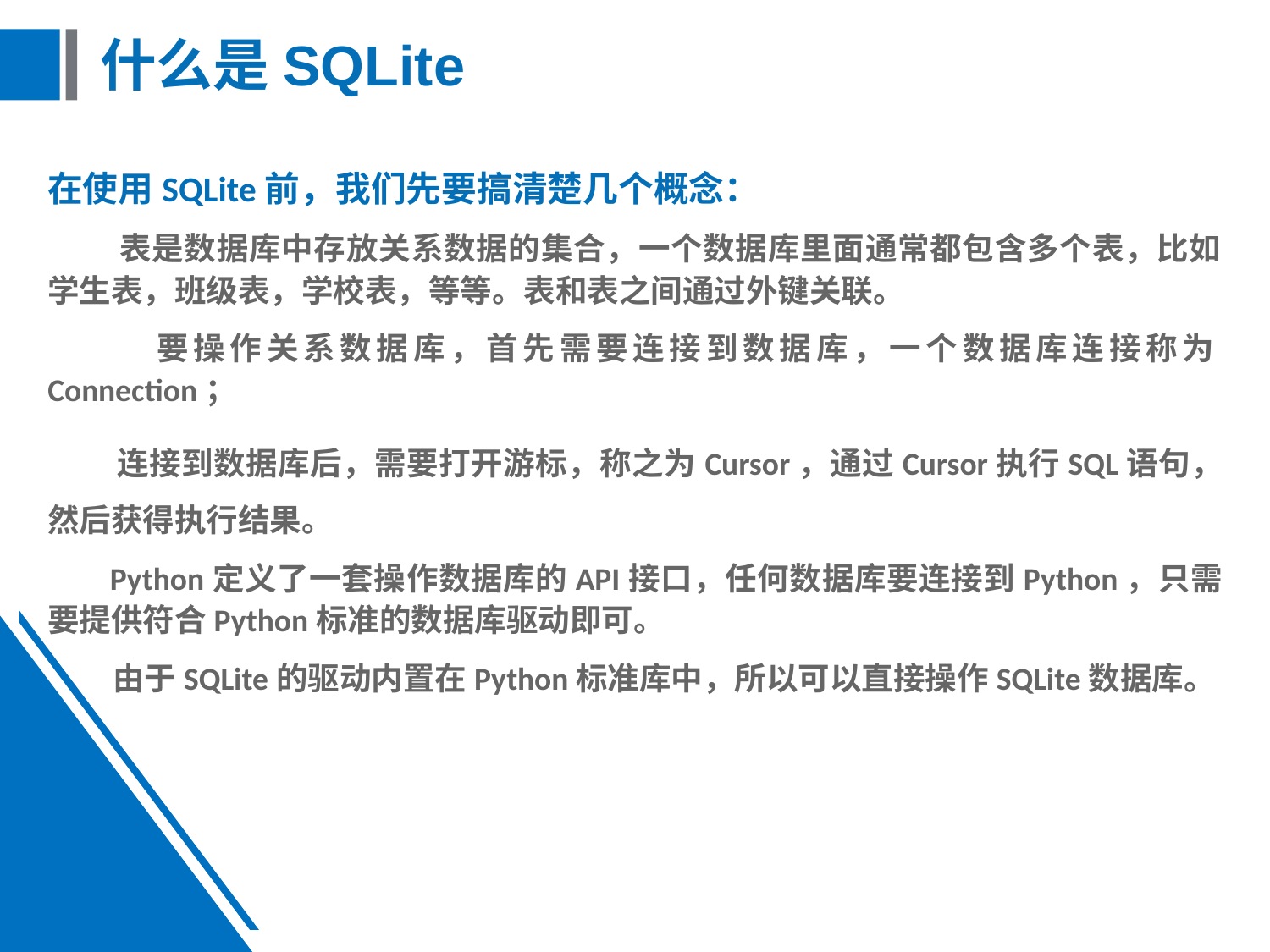

# 什么是SQLite
在使用SQLite前，我们先要搞清楚几个概念：
        表是数据库中存放关系数据的集合，一个数据库里面通常都包含多个表，比如学生表，班级表，学校表，等等。表和表之间通过外键关联。
        要操作关系数据库，首先需要连接到数据库，一个数据库连接称为Connection；
        连接到数据库后，需要打开游标，称之为Cursor，通过Cursor执行SQL语句，然后获得执行结果。
        Python定义了一套操作数据库的API接口，任何数据库要连接到Python，只需要提供符合Python标准的数据库驱动即可。
        由于SQLite的驱动内置在Python标准库中，所以可以直接操作SQLite数据库。